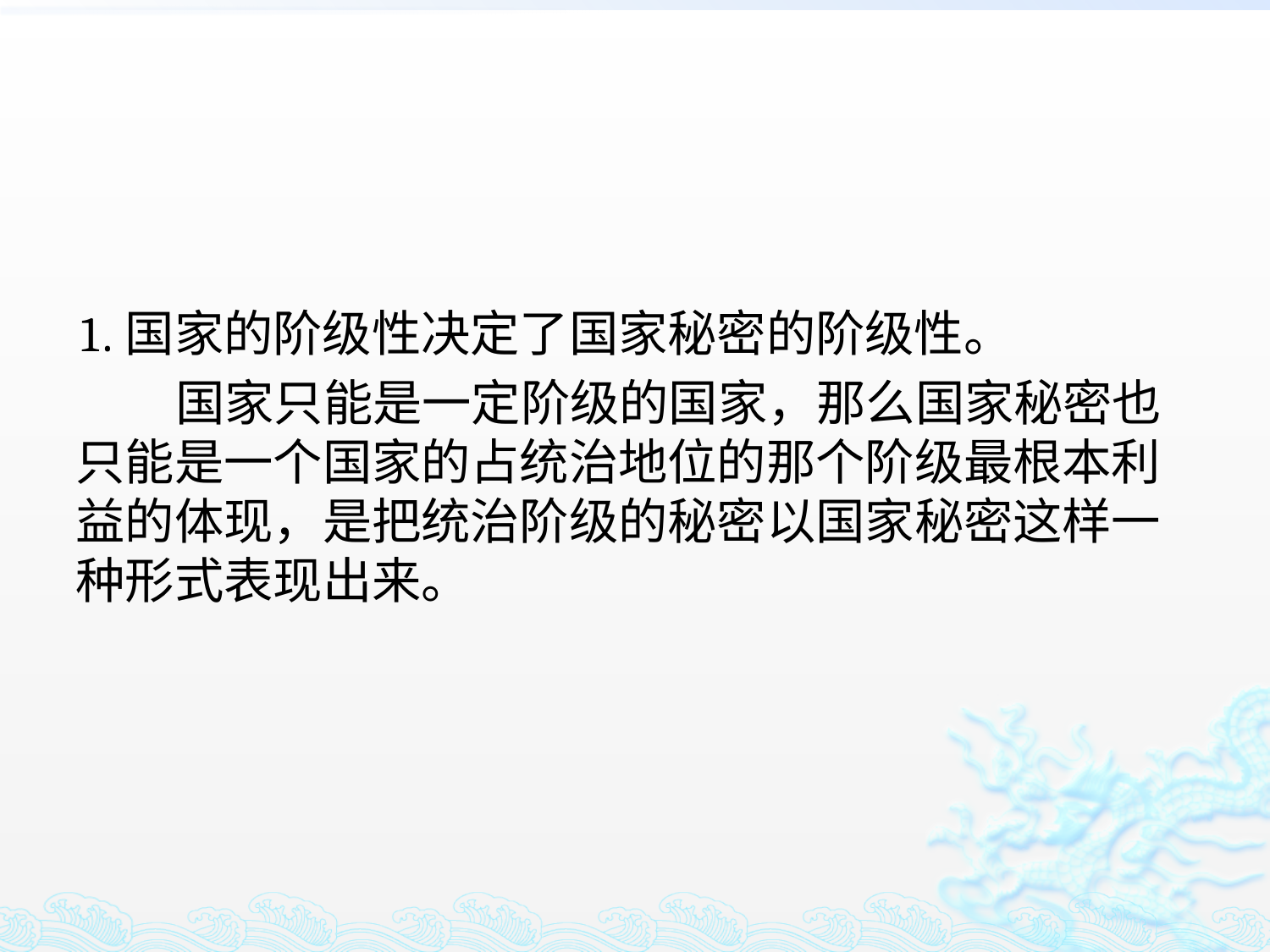

#
1.国家的阶级性决定了国家秘密的阶级性。
国家只能是一定阶级的国家，那么国家秘密也只能是一个国家的占统治地位的那个阶级最根本利益的体现，是把统治阶级的秘密以国家秘密这样一种形式表现出来。